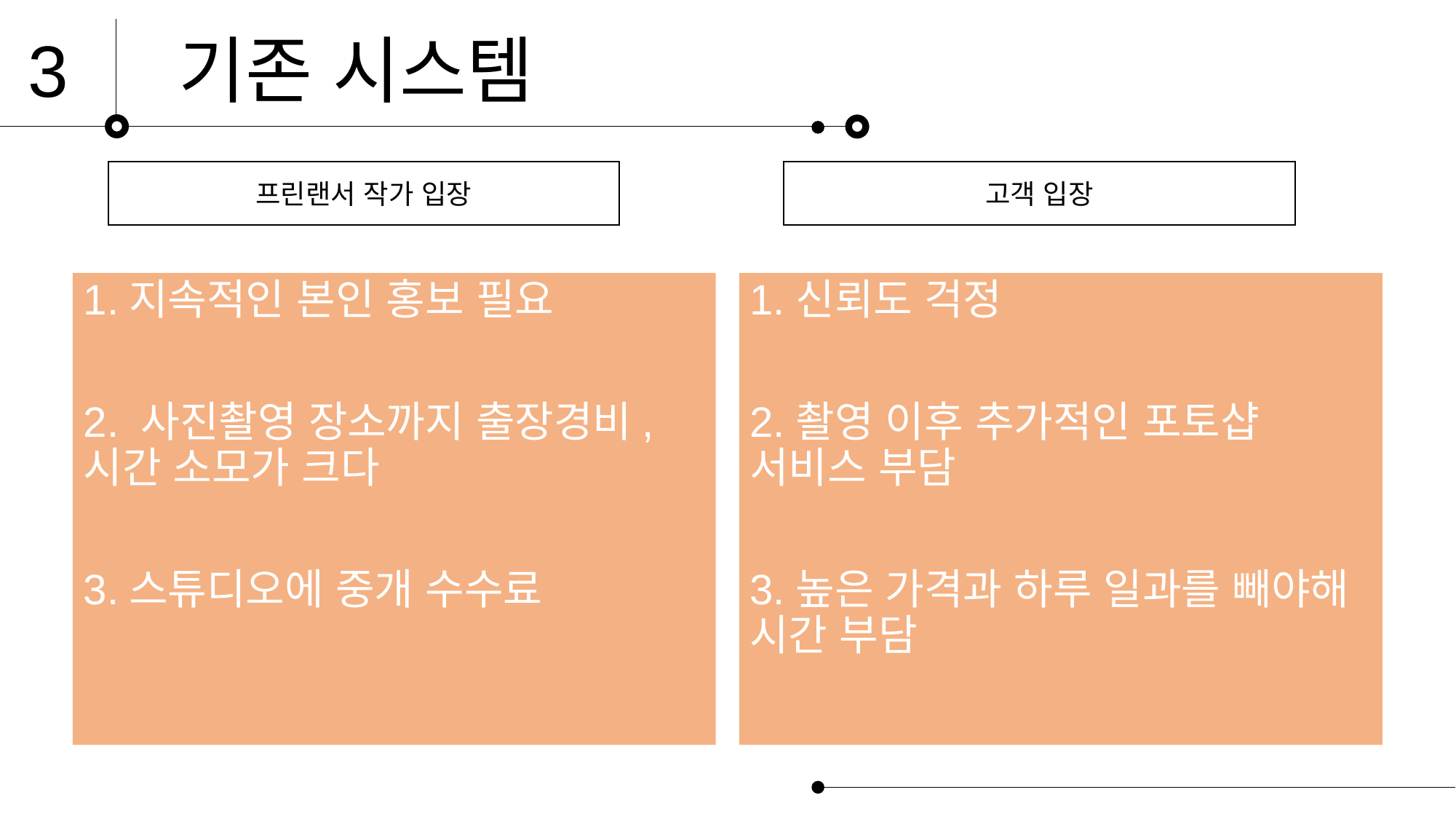

3
기존 시스템
프린랜서 작가 입장
고객 입장
1.지속적인 본인 홍보 필요

2. 사진촬영 장소까지 출장경비,시간 소모가 크다

3.스튜디오에 중개 수수료

1.신뢰도 걱정

2.촬영 이후 추가적인 포토샵 서비스 부담

3.높은 가격과 하루 일과를 빼야해 시간 부담